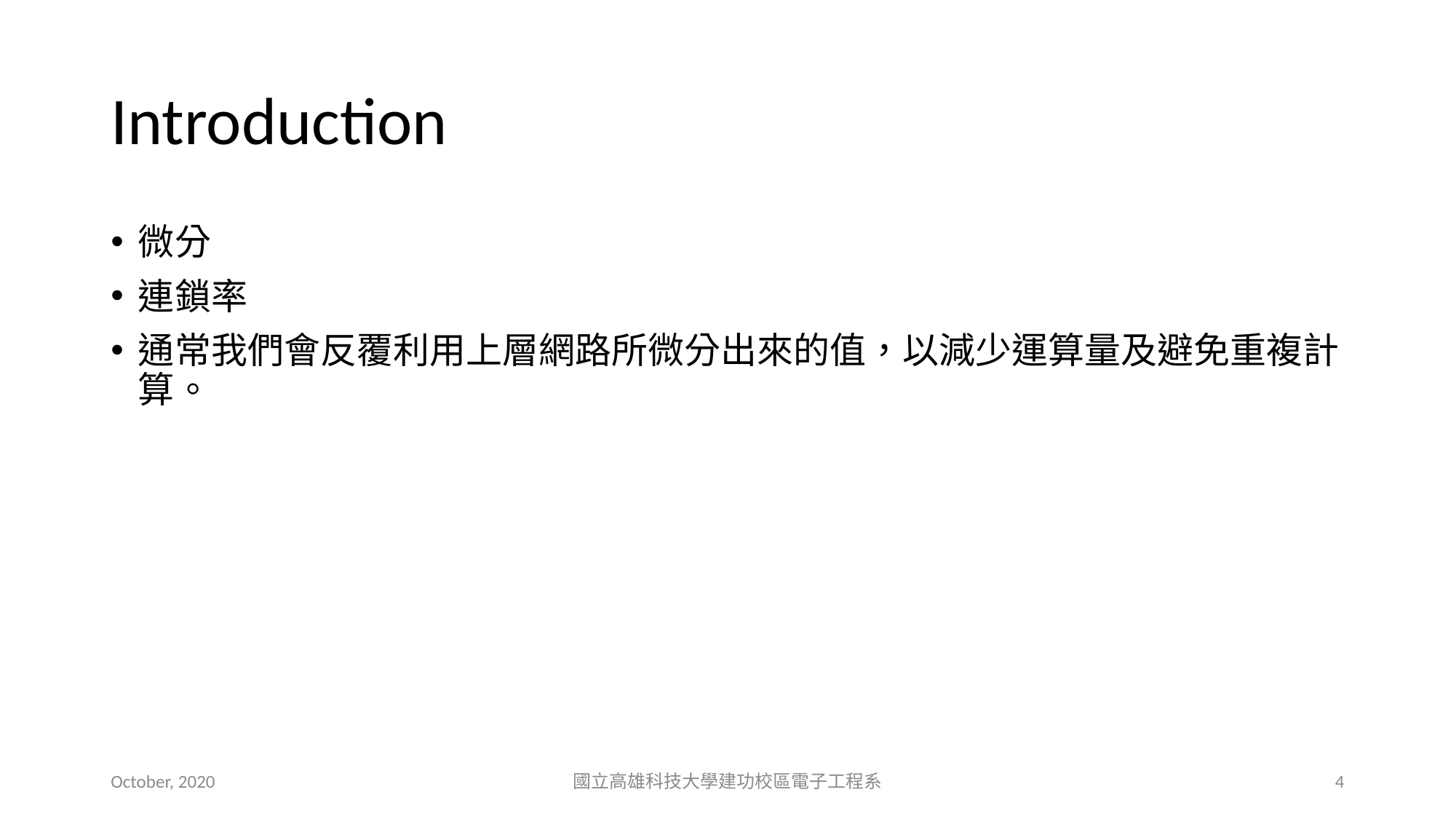

# Introduction
微分
連鎖率
通常我們會反覆利用上層網路所微分出來的值，以減少運算量及避免重複計算。

October, 2020
國立高雄科技大學建功校區電子工程系
4